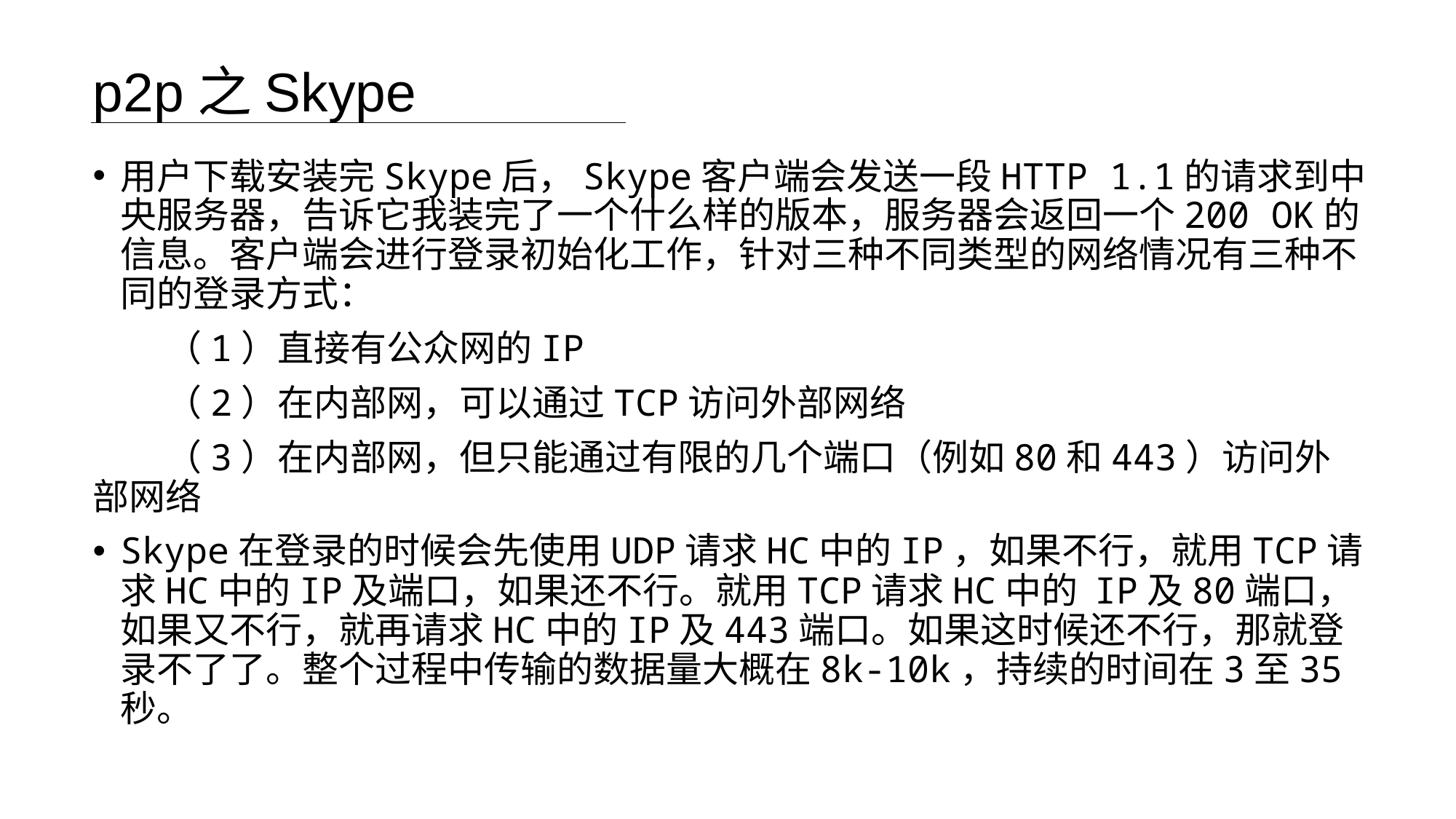

# p2p之Skype
用户下载安装完Skype后，Skype客户端会发送一段HTTP 1.1的请求到中央服务器，告诉它我装完了一个什么样的版本，服务器会返回一个200 OK的信息。客户端会进行登录初始化工作，针对三种不同类型的网络情况有三种不同的登录方式：
　　（1）直接有公众网的IP
　　（2）在内部网，可以通过TCP访问外部网络
　　（3）在内部网，但只能通过有限的几个端口（例如80和443）访问外部网络
Skype在登录的时候会先使用UDP请求HC中的IP，如果不行，就用TCP请求HC中的IP及端口，如果还不行。就用TCP请求HC中的 IP及80端口，如果又不行，就再请求HC中的IP及443端口。如果这时候还不行，那就登录不了了。整个过程中传输的数据量大概在8k-10k，持续的时间在3至35秒。